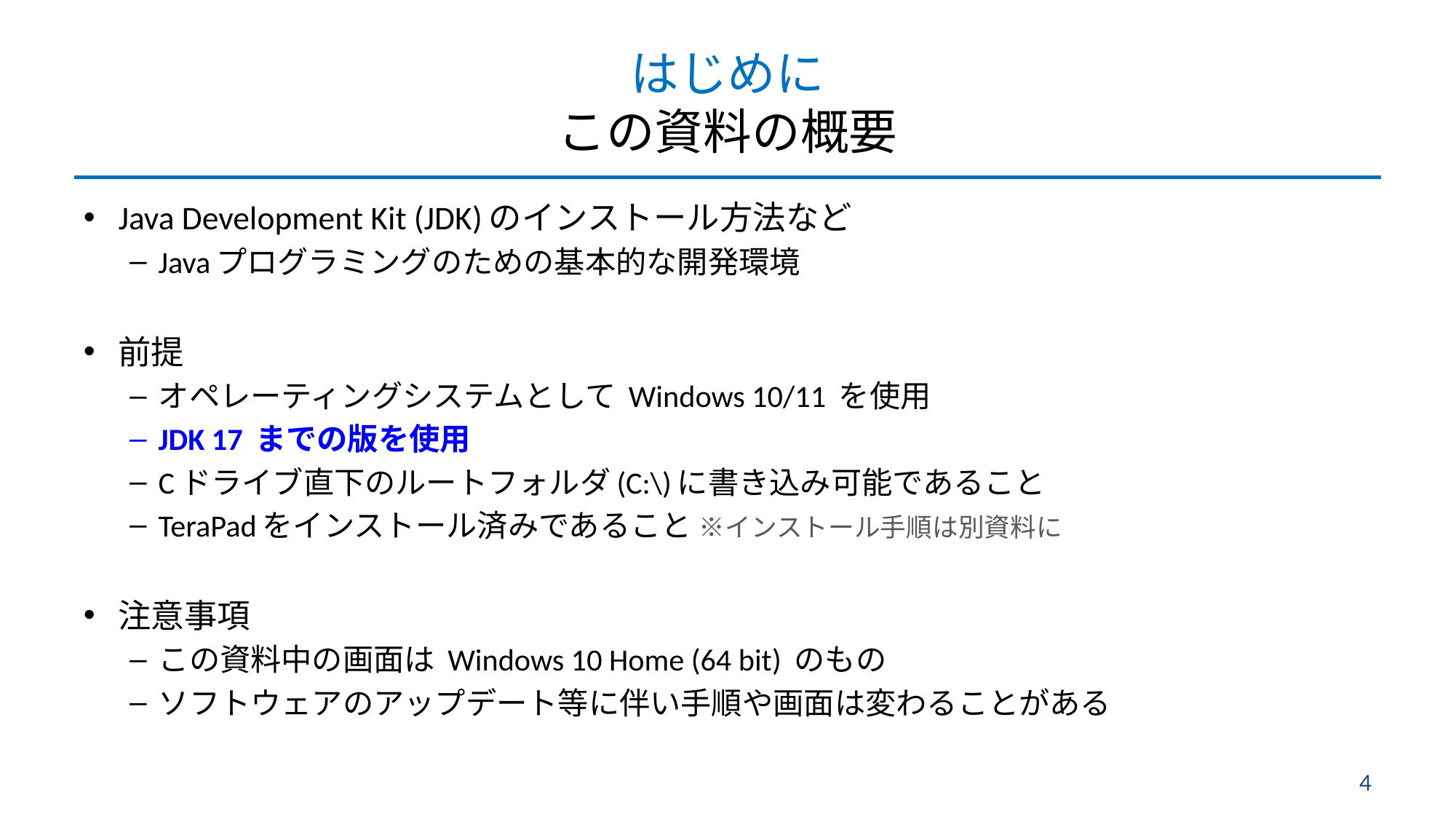

# はじめに この資料の概要
Java Development Kit (JDK)のインストール方法など
Javaプログラミングのための基本的な開発環境

前提
オペレーティングシステムとして Windows 10/11 を使用
JDK 17 までの版を使用
Cドライブ直下のルートフォルダ(C:\)に書き込み可能であること
TeraPadをインストール済みであること ※インストール手順は別資料に

注意事項
この資料中の画面は Windows 10 Home (64 bit) のもの
ソフトウェアのアップデート等に伴い手順や画面は変わることがある
4